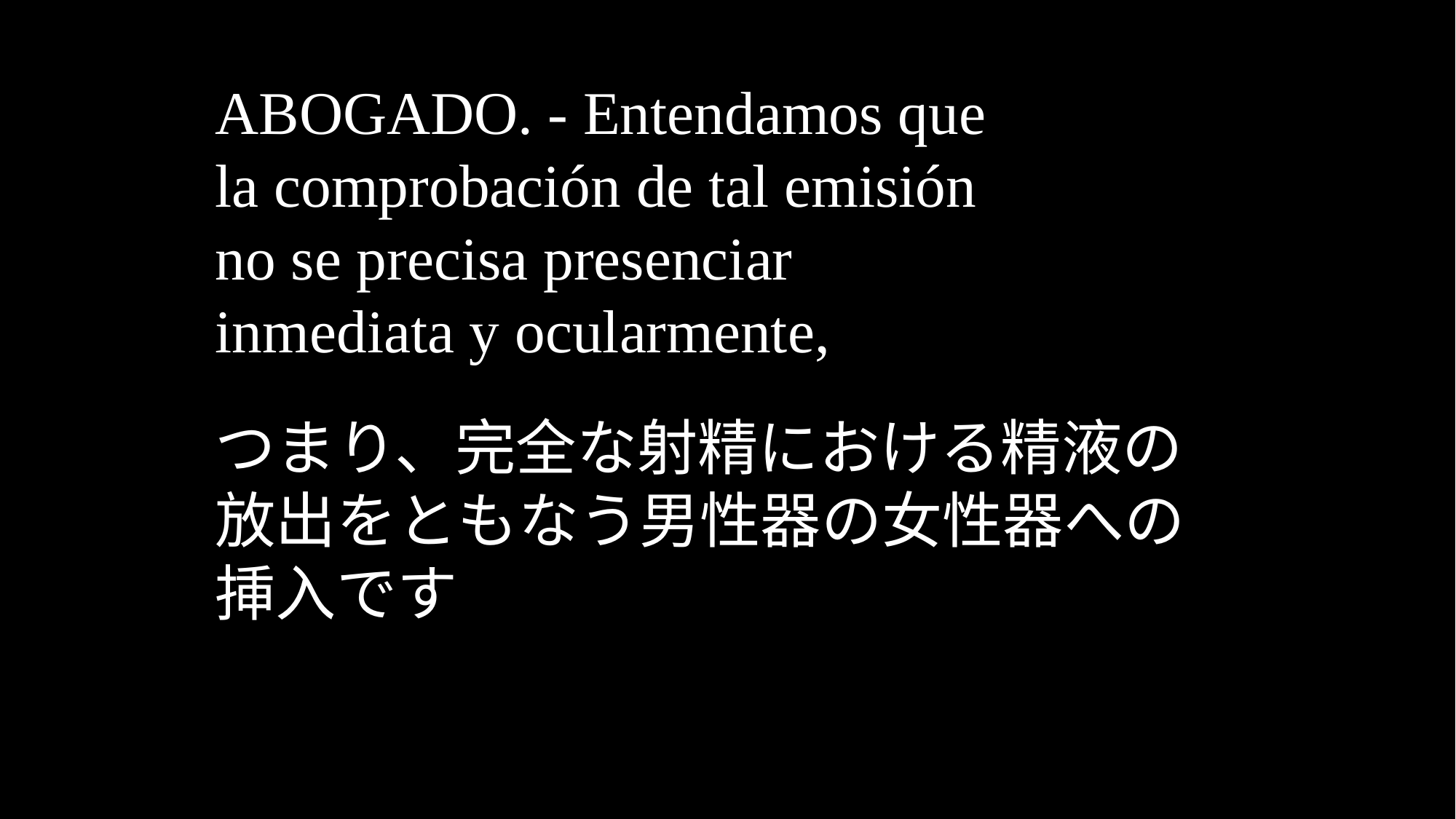

ABOGADO. - Entendamos que la comprobación de tal emisión no se precisa presenciar inmediata y ocularmente,

つまり、完全な射精における精液の放出をともなう男性器の女性器への挿入です